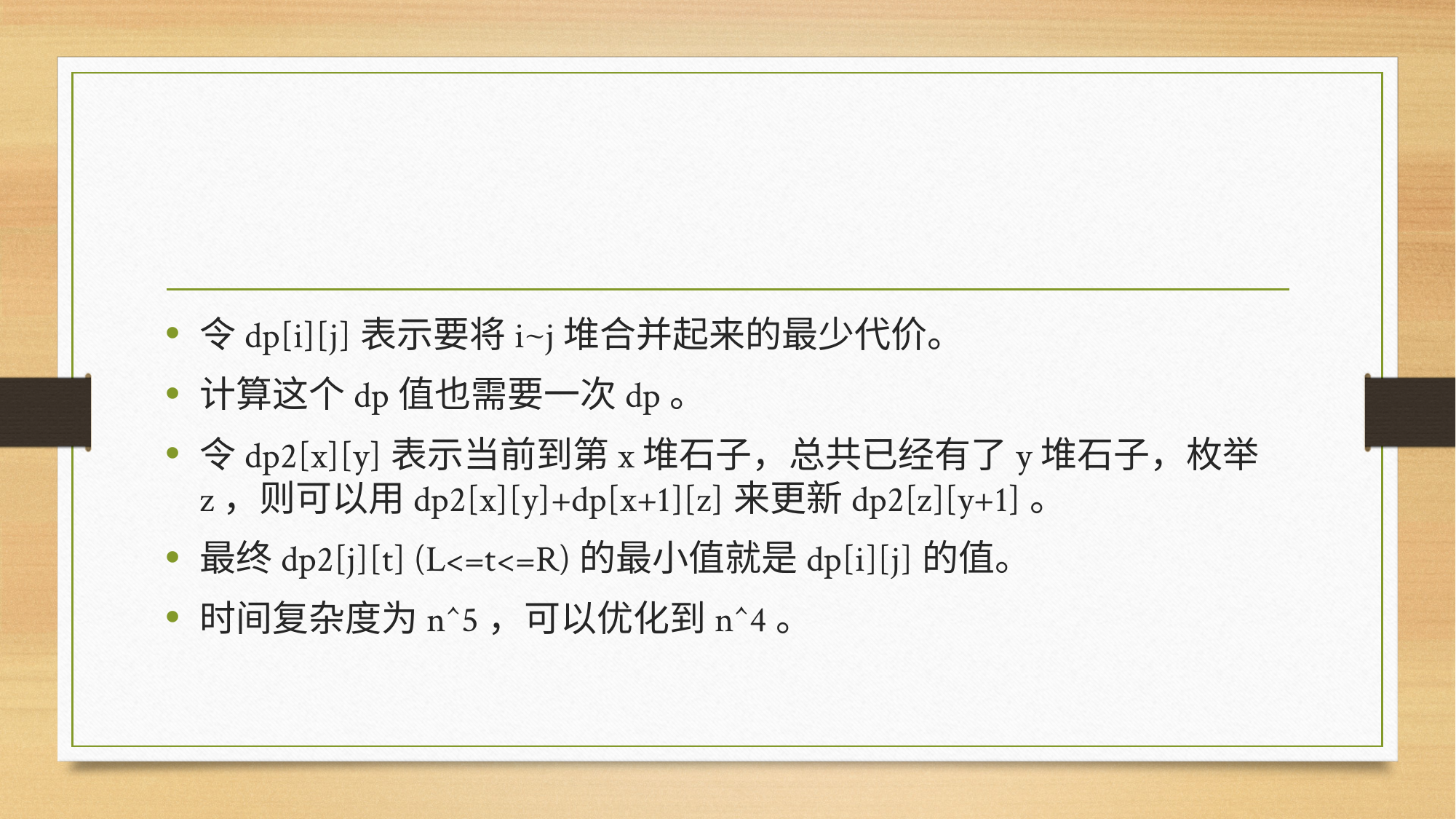

#
令dp[i][j]表示要将i~j堆合并起来的最少代价。
计算这个dp值也需要一次dp。
令dp2[x][y]表示当前到第x堆石子，总共已经有了y堆石子，枚举z，则可以用dp2[x][y]+dp[x+1][z]来更新dp2[z][y+1]。
最终dp2[j][t] (L<=t<=R)的最小值就是dp[i][j]的值。
时间复杂度为n^5，可以优化到n^4。